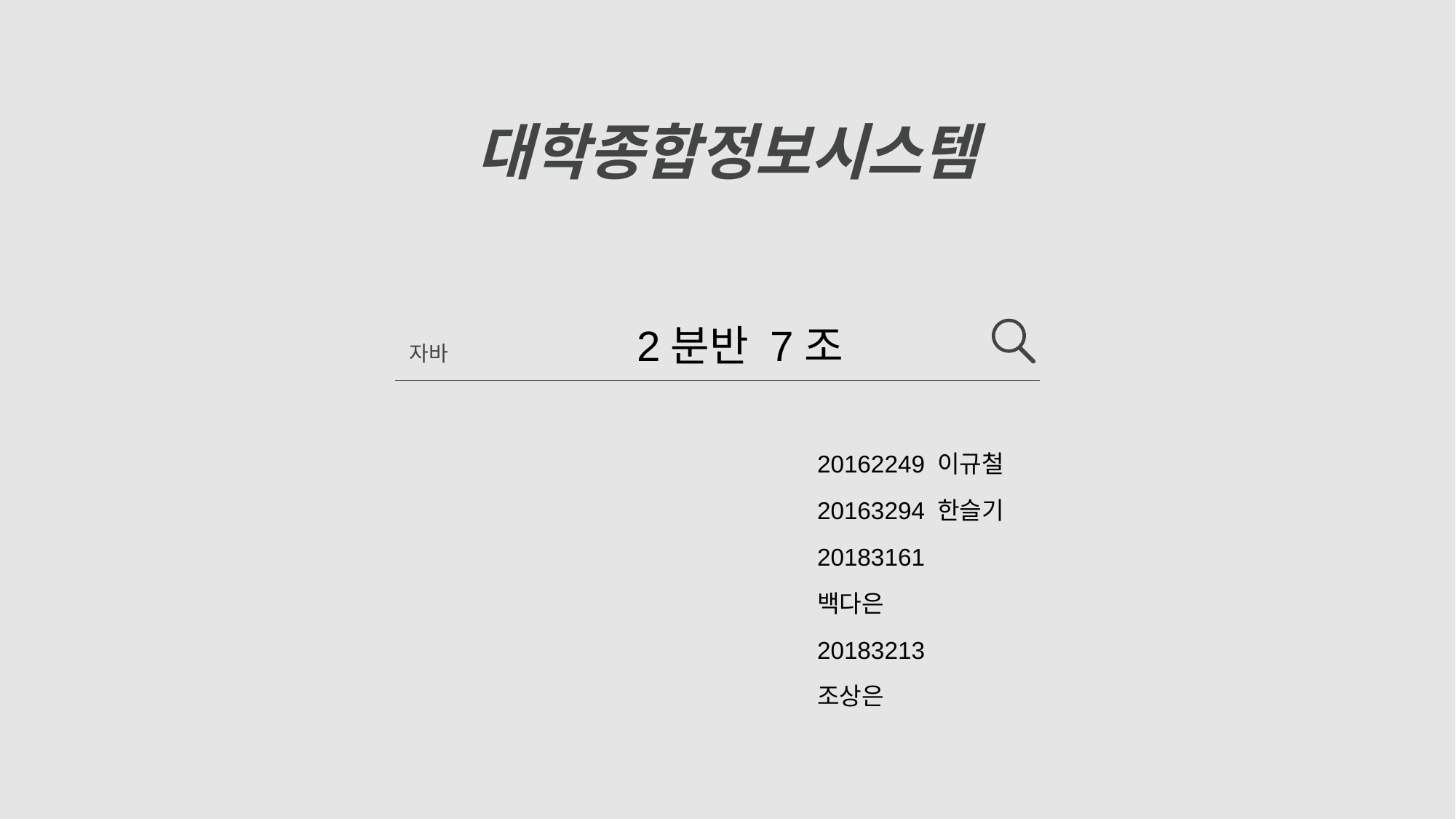

대학종합정보시스템
2분반 7조

자바
20162249 이규철
20163294 한슬기
20183161  백다은
20183213  조상은